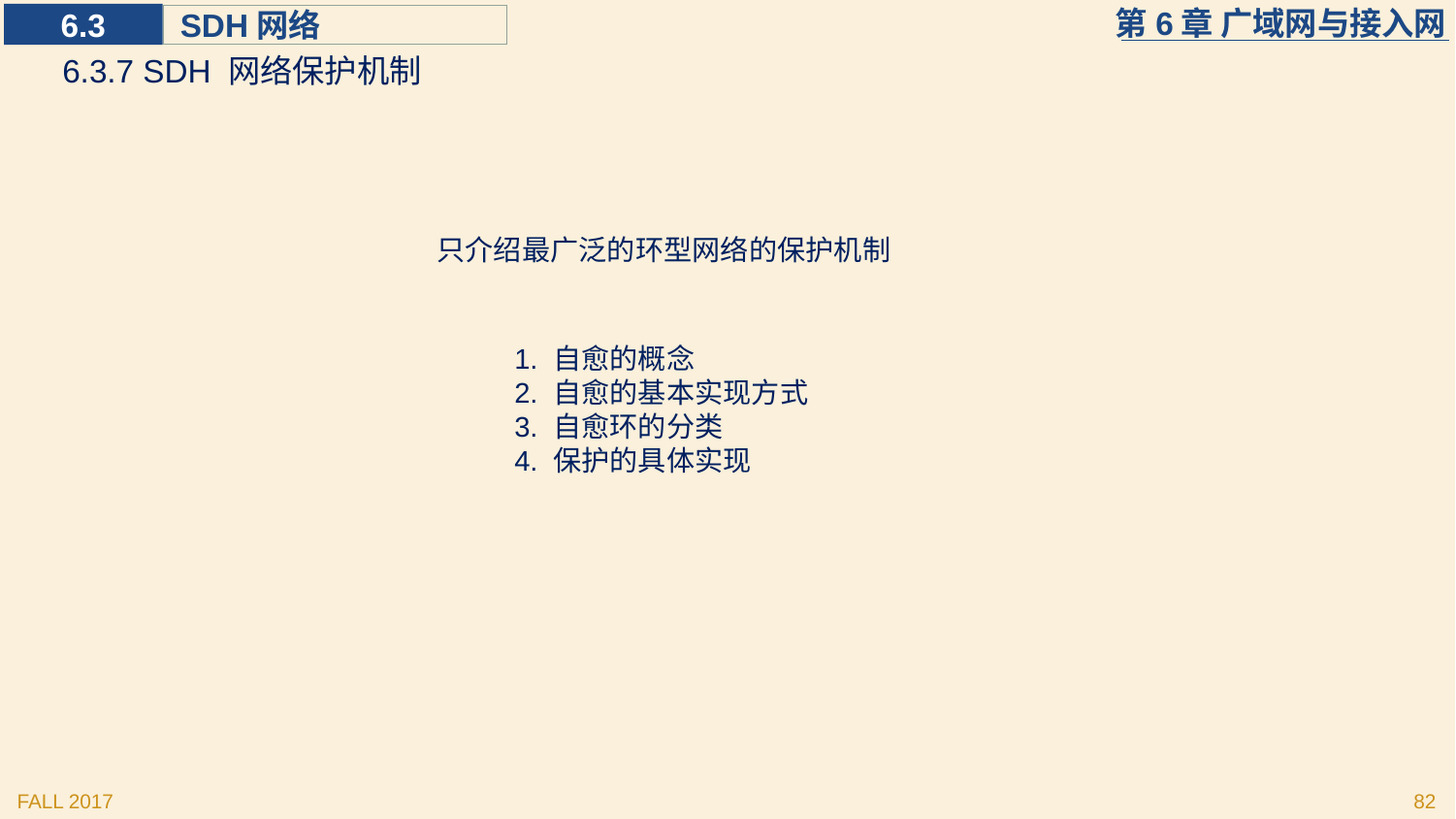

6.3.7 SDH 网络保护机制
只介绍最广泛的环型网络的保护机制
1. 自愈的概念
2. 自愈的基本实现方式
3. 自愈环的分类
4. 保护的具体实现